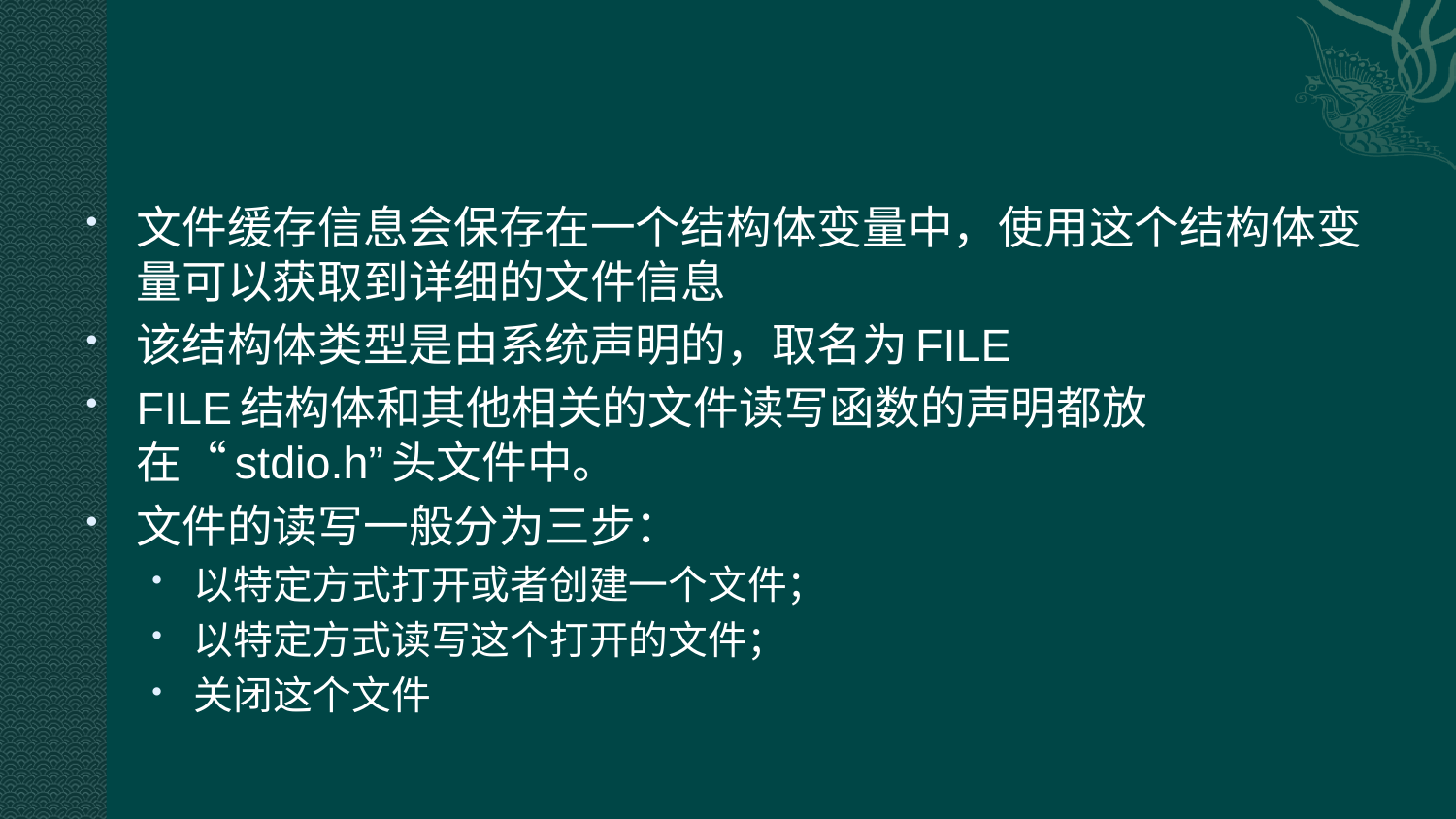

#
文件缓存信息会保存在一个结构体变量中，使用这个结构体变量可以获取到详细的文件信息
该结构体类型是由系统声明的，取名为FILE
FILE结构体和其他相关的文件读写函数的声明都放在“stdio.h”头文件中。
文件的读写一般分为三步：
以特定方式打开或者创建一个文件；
以特定方式读写这个打开的文件；
关闭这个文件